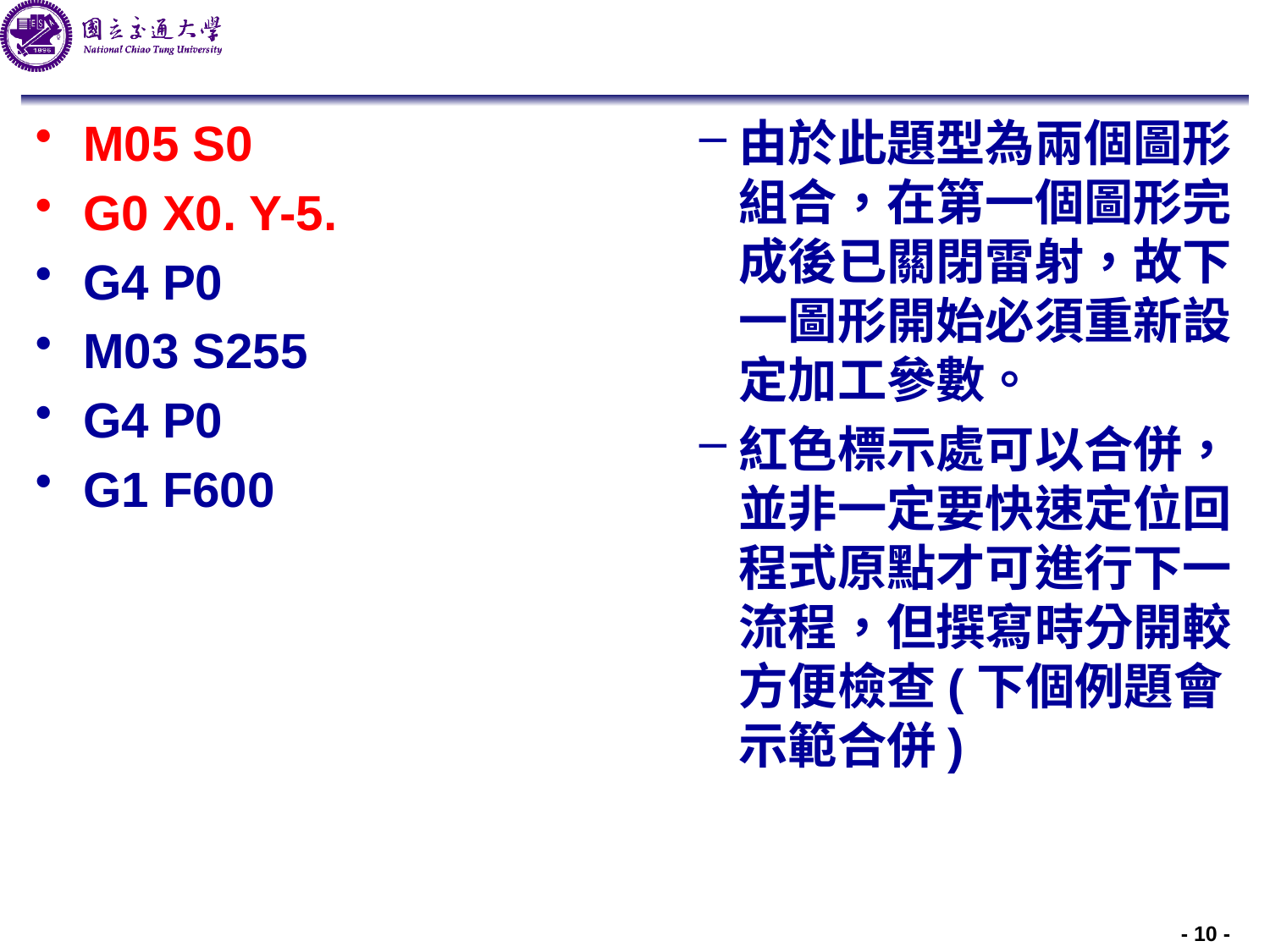

M05 S0
G0 X0. Y-5.
G4 P0
M03 S255
G4 P0
G1 F600

由於此題型為兩個圖形組合，在第一個圖形完成後已關閉雷射，故下一圖形開始必須重新設定加工參數。
紅色標示處可以合併，並非一定要快速定位回程式原點才可進行下一流程，但撰寫時分開較方便檢查(下個例題會示範合併)